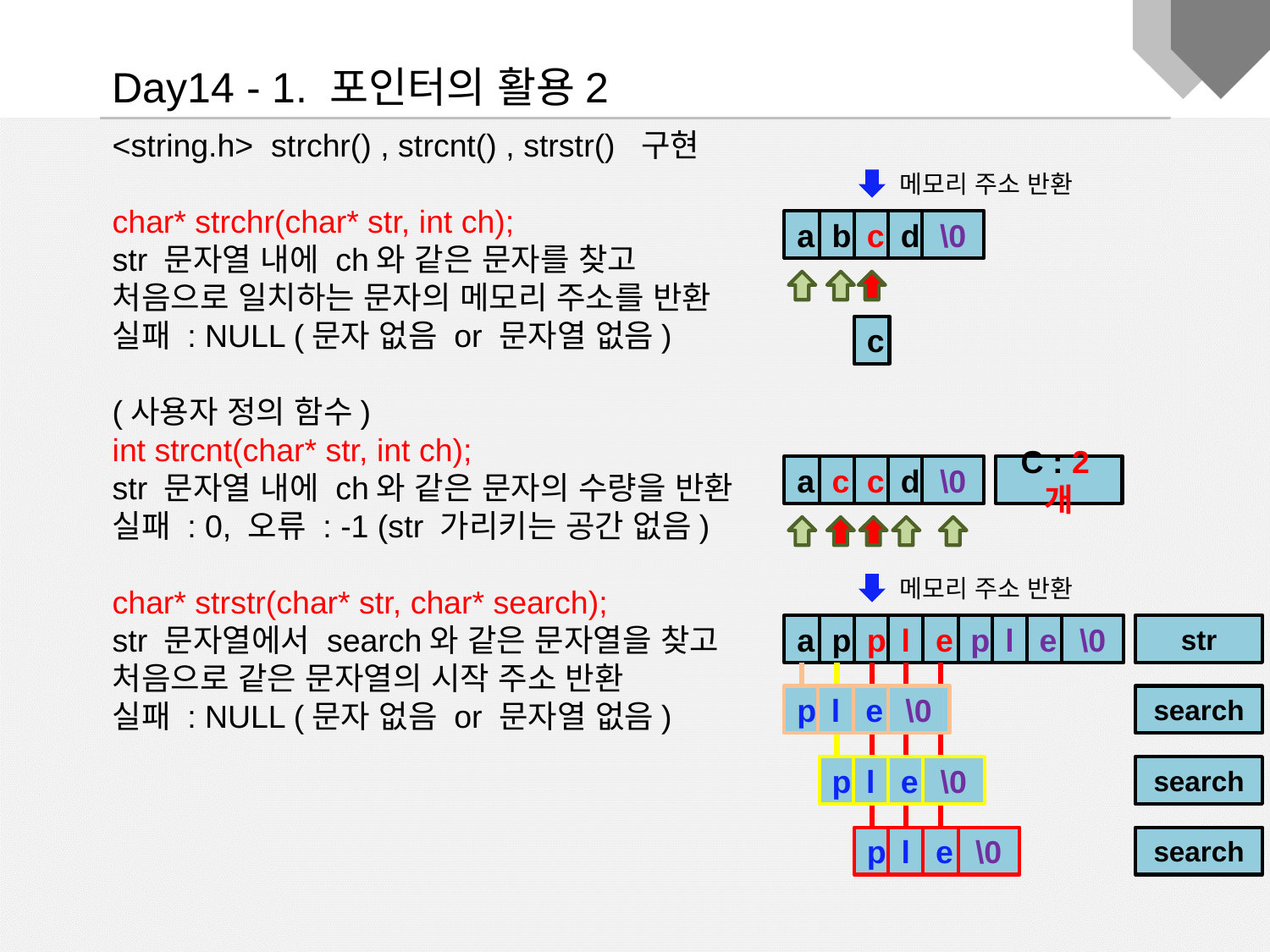

Day14 - 1. 포인터의 활용2
<string.h>  strchr() , strcnt() , strstr()  구현

char* strchr(char* str, int ch);
str 문자열 내에 ch와 같은 문자를 찾고
처음으로 일치하는 문자의 메모리 주소를 반환
실패 : NULL (문자 없음 or 문자열 없음)

(사용자 정의 함수)
int strcnt(char* str, int ch);
str 문자열 내에 ch와 같은 문자의 수량을 반환
실패 : 0, 오류 : -1 (str 가리키는 공간 없음)

char* strstr(char* str, char* search);
str 문자열에서 search와 같은 문자열을 찾고
처음으로 같은 문자열의 시작 주소 반환
실패 : NULL (문자 없음 or 문자열 없음)
메모리 주소 반환

a
b
c
d
\0

c
C : 2개
a
c
c
d
\0

메모리 주소 반환

a
p
p
l
e
p
l
e
\0
str
p
l
e
\0
search
p
l
e
\0
search
p
l
e
\0
search